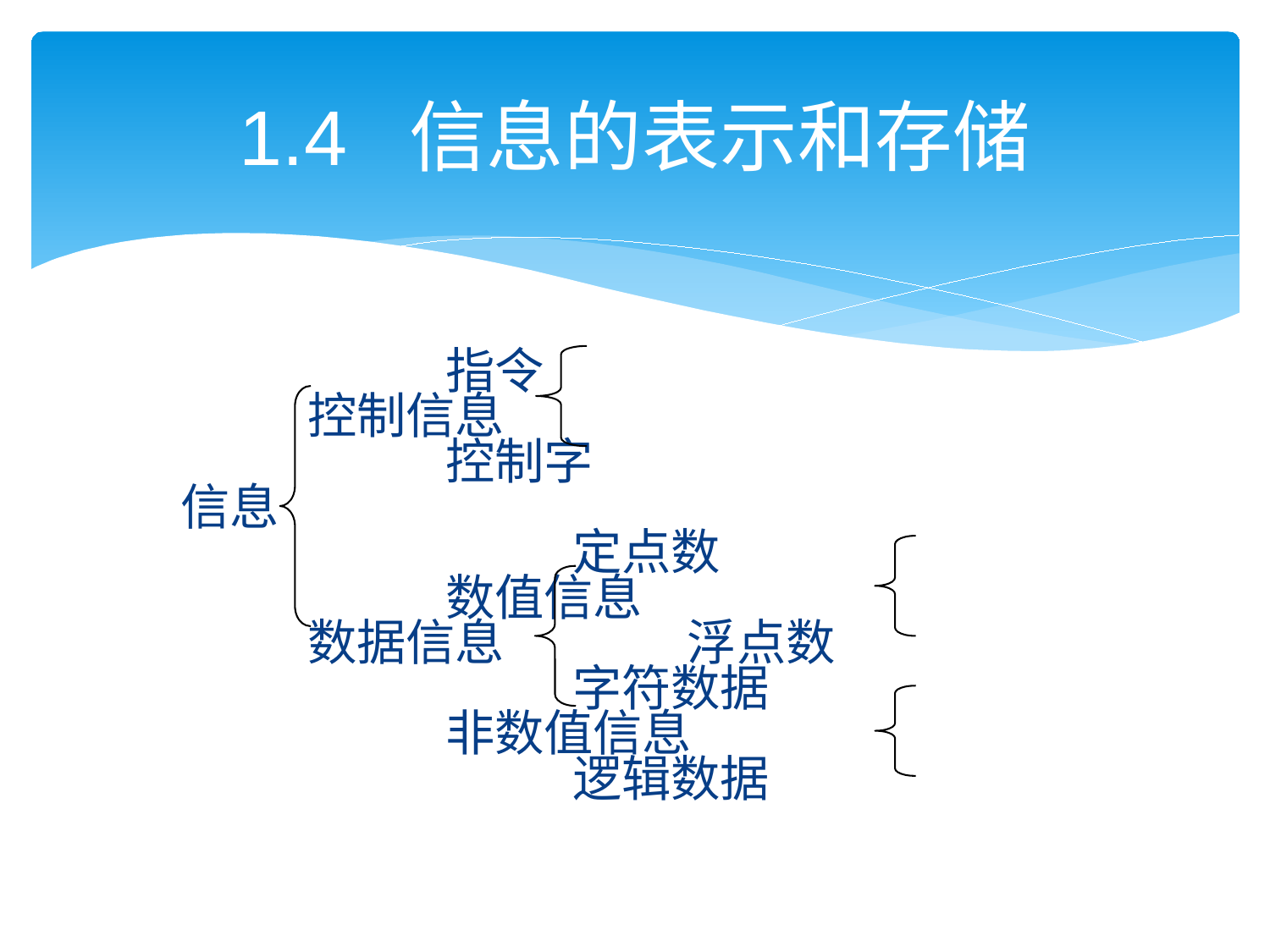

# 1.4  信息的表示和存储

               	  指令
     	 控制信息
     	        	  控制字
 信息
	                     	  定点数
     	        	  数值信息
     	 数据信息	           	  浮点数
               	           	  字符数据
               	  非数值信息
                            	  逻辑数据

15